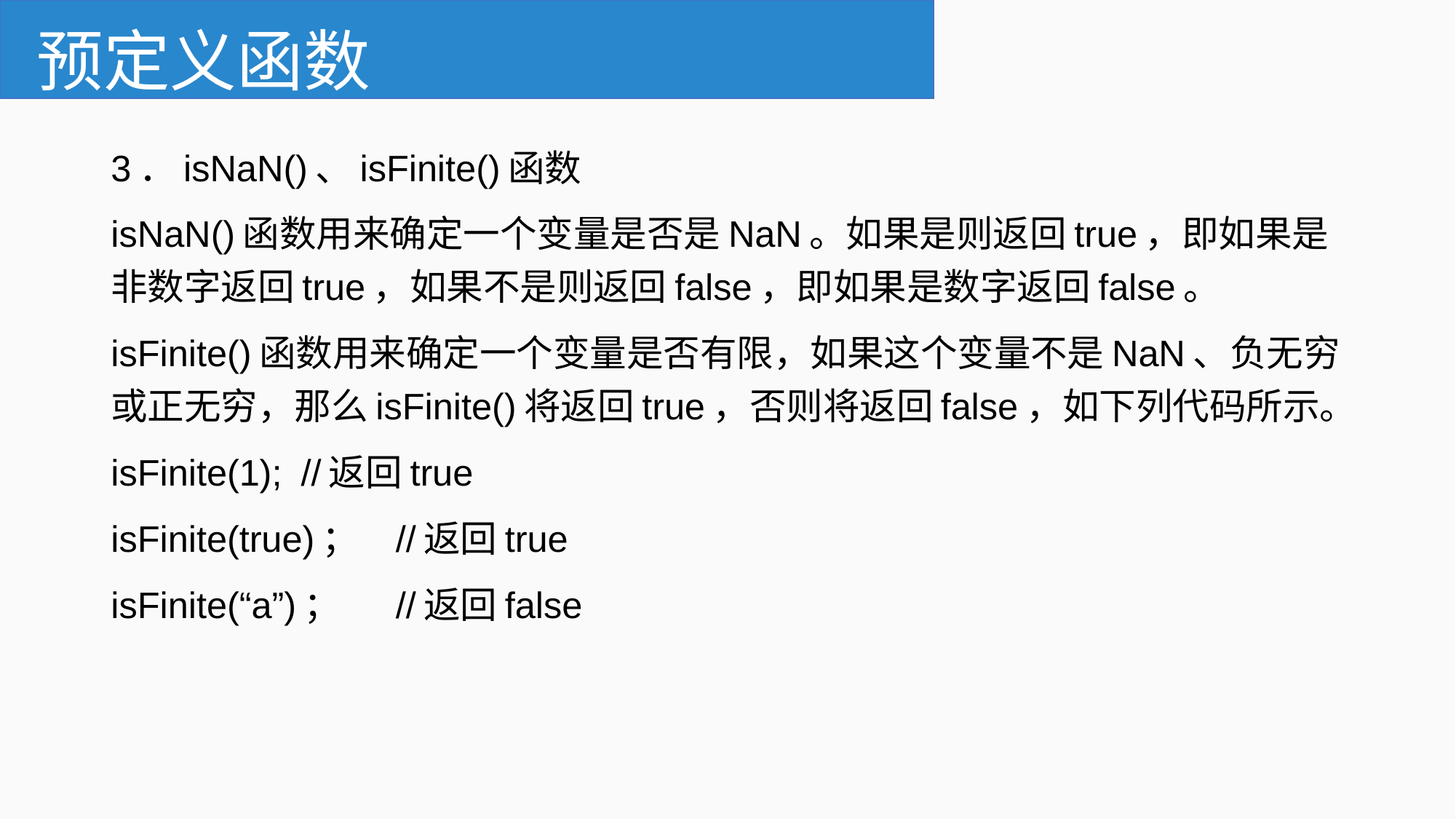

# 预定义函数
3．isNaN()、isFinite()函数
isNaN()函数用来确定一个变量是否是NaN。如果是则返回true，即如果是非数字返回true，如果不是则返回false，即如果是数字返回false。
isFinite()函数用来确定一个变量是否有限，如果这个变量不是NaN、负无穷或正无穷，那么isFinite()将返回true，否则将返回false，如下列代码所示。
isFinite(1); 		//返回true
isFinite(true)；	//返回true
isFinite(“a”)；	//返回false